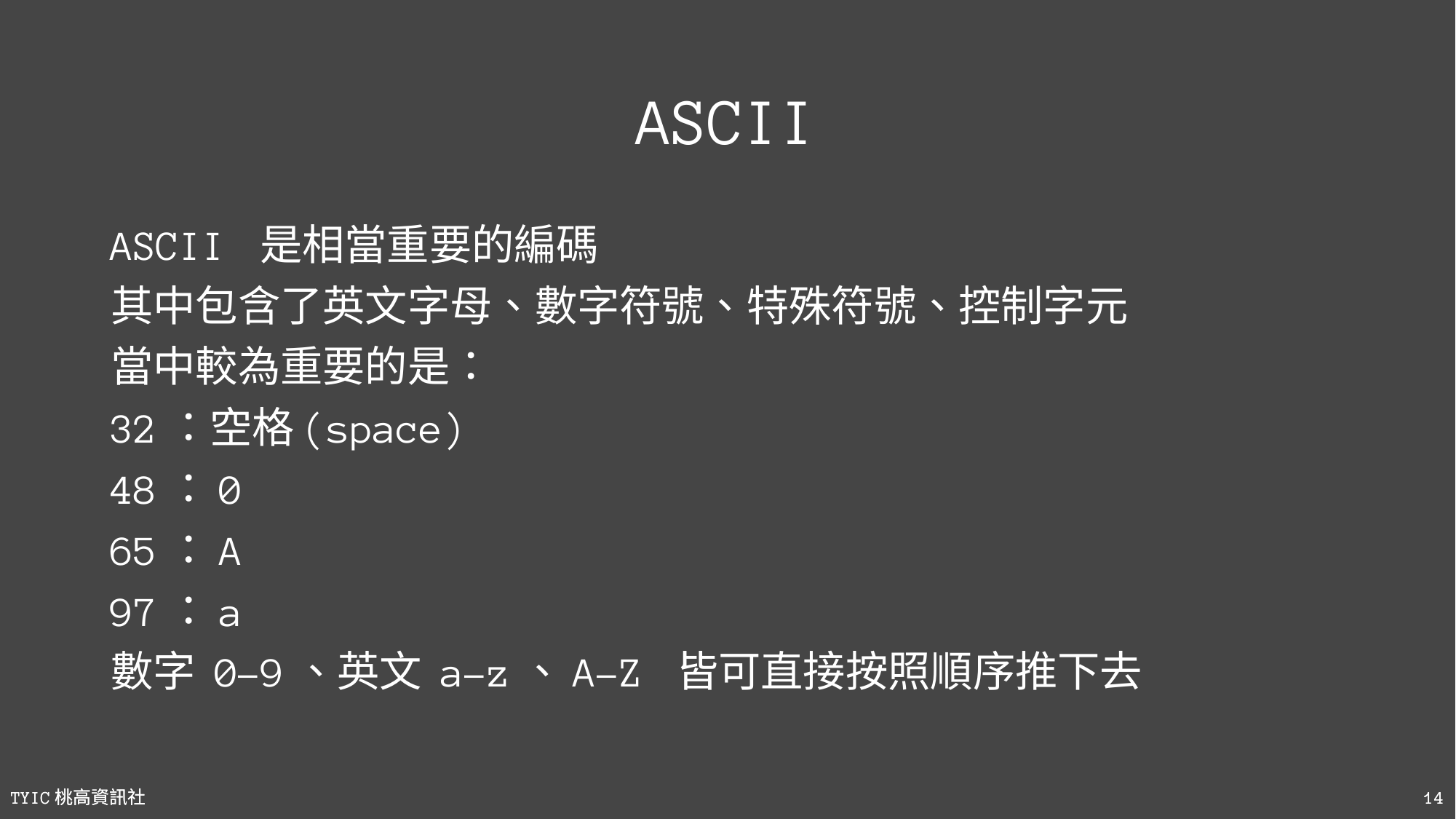

# ASCII
ASCII 是相當重要的編碼
其中包含了英文字母、數字符號、特殊符號、控制字元
當中較為重要的是：
32：空格(space)
48：0
65：A
97：a
數字 0-9、英文 a-z、A-Z 皆可直接按照順序推下去